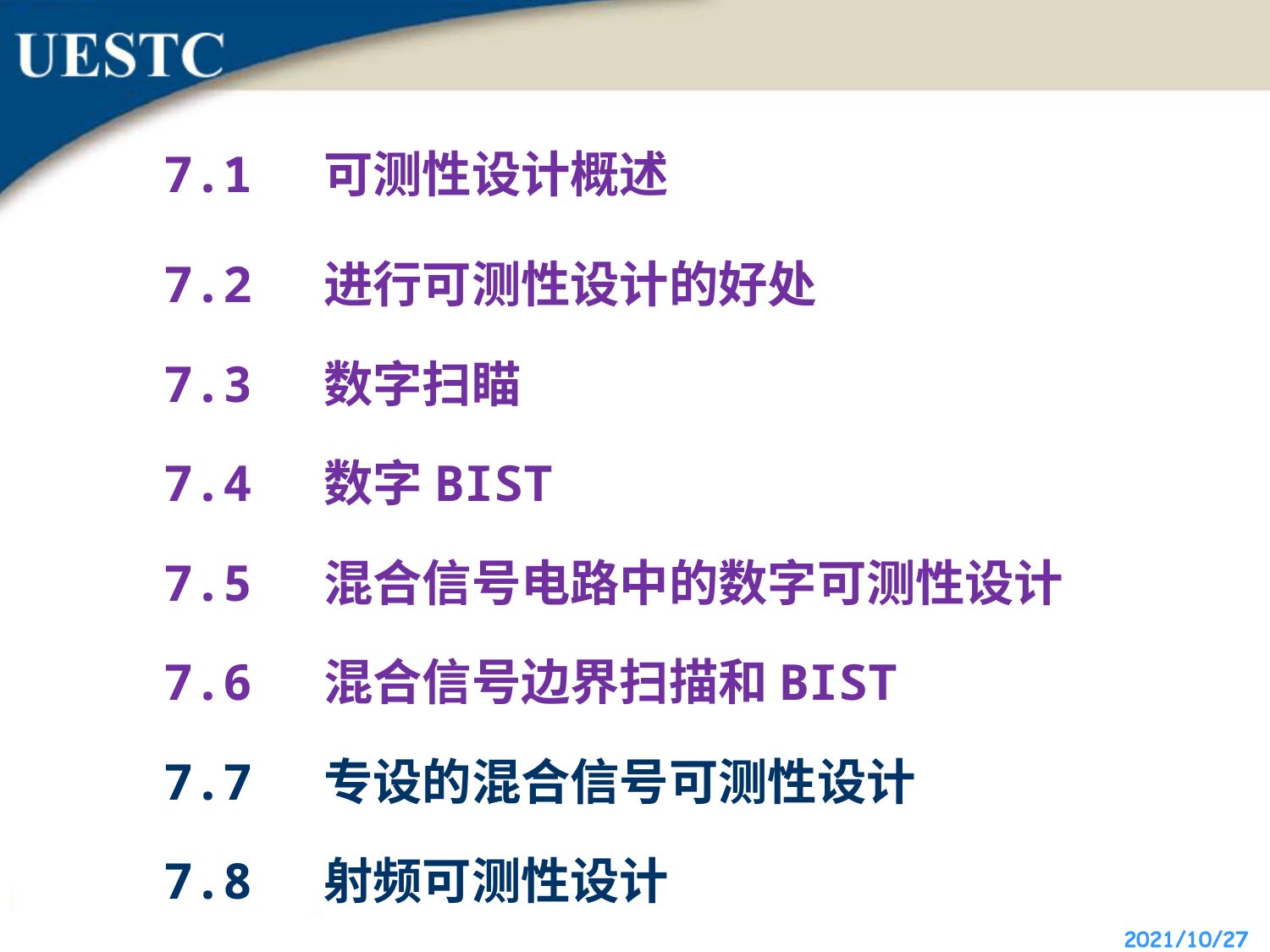

7.1  可测性设计概述
7.2  进行可测性设计的好处
7.3  数字扫瞄
7.4  数字BIST
7.5  混合信号电路中的数字可测性设计
7.6  混合信号边界扫描和BIST
7.7  专设的混合信号可测性设计
7.8  射频可测性设计

2021/10/27